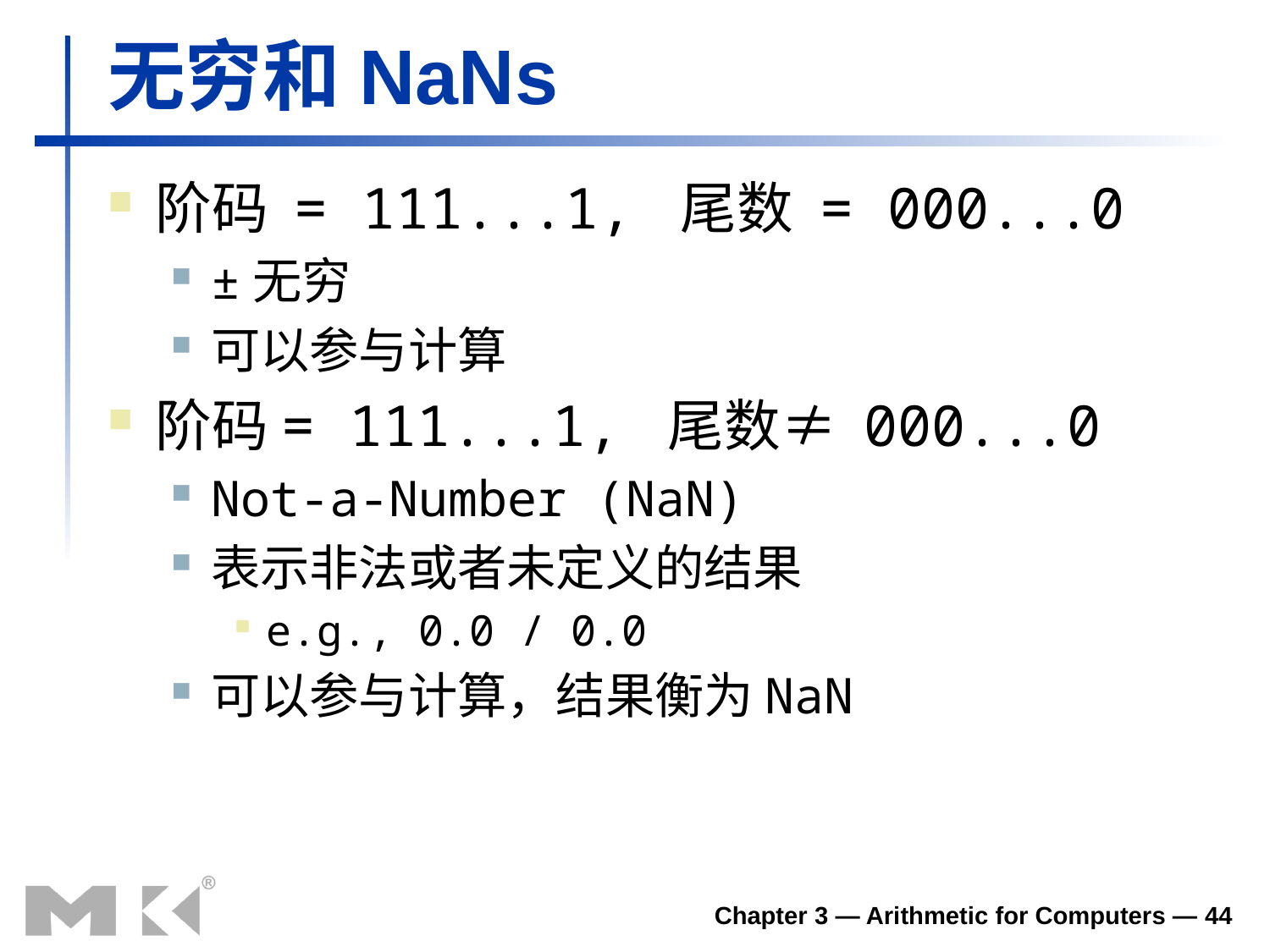

# 无穷和NaNs
阶码 = 111...1, 尾数 = 000...0
±无穷
可以参与计算
阶码= 111...1, 尾数≠ 000...0
Not-a-Number (NaN)
表示非法或者未定义的结果
e.g., 0.0 / 0.0
可以参与计算，结果衡为NaN
Chapter 3 — Arithmetic for Computers — 44